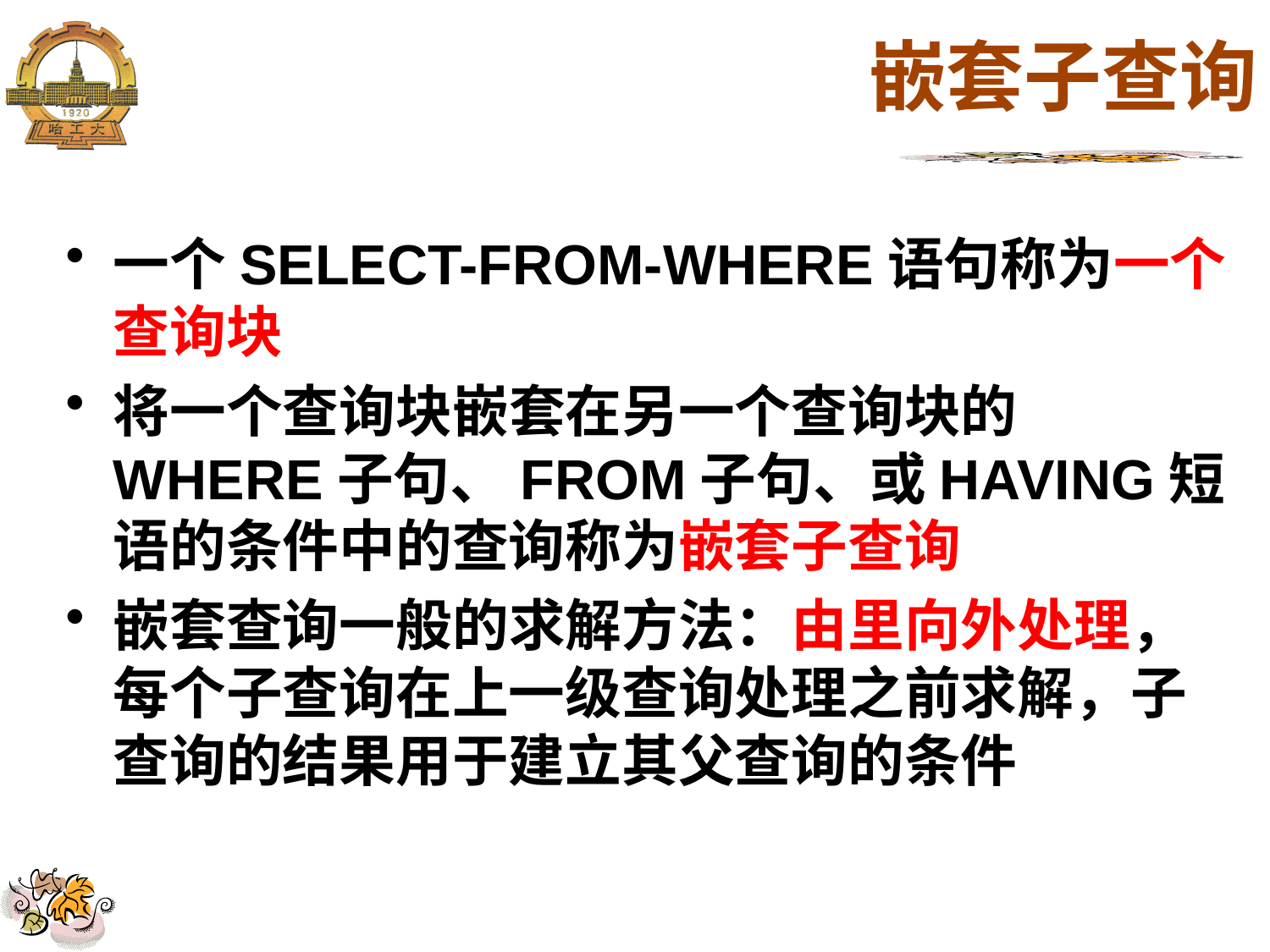

# 嵌套子查询
一个SELECT-FROM-WHERE语句称为一个查询块
将一个查询块嵌套在另一个查询块的WHERE子句、FROM子句、或HAVING短语的条件中的查询称为嵌套子查询
嵌套查询一般的求解方法：由里向外处理，每个子查询在上一级查询处理之前求解，子查询的结果用于建立其父查询的条件